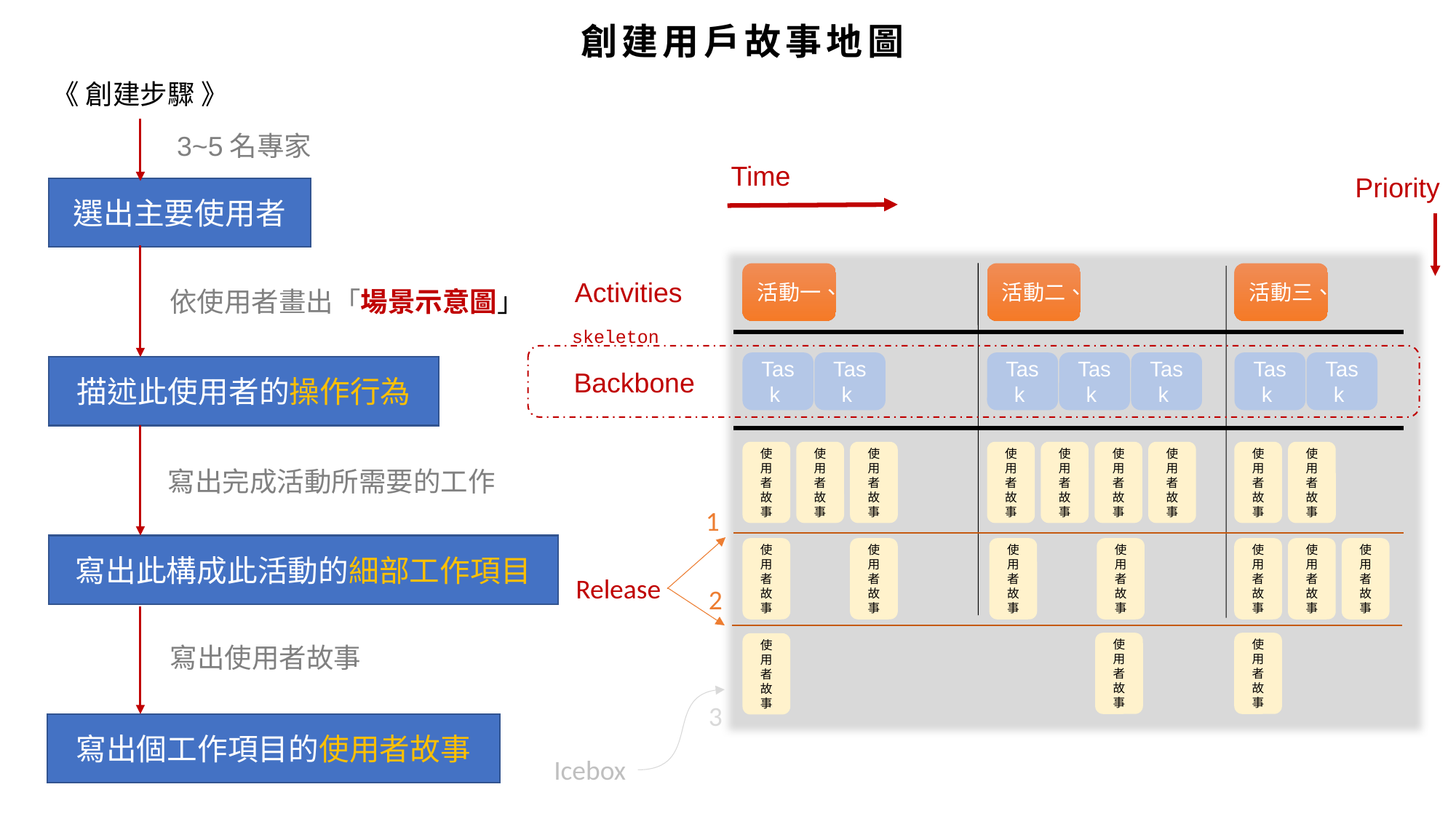

創建用戶故事地圖
《 創建步驟 》
3~5名專家
Time
Priority
選出主要使用者

活動一、
活動三、
活動二、
Activities
依使用者畫出「場景示意圖」
skeleton

Task
Task
Task
Task
Task
Task
Task
描述此使用者的操作行為
Backbone
使用者故事
使用者故事
使用者故事
使用者故事
使用者故事
使用者故事
使用者故事
使用者故事
使用者故事
寫出完成活動所需要的工作
1
寫出此構成此活動的細部工作項目
使用者故事
使用者故事
使用者故事
使用者故事
使用者故事
使用者故事
使用者故事
Release
2
使用者故事
使用者故事
使用者故事
寫出使用者故事
3
寫出個工作項目的使用者故事
Icebox